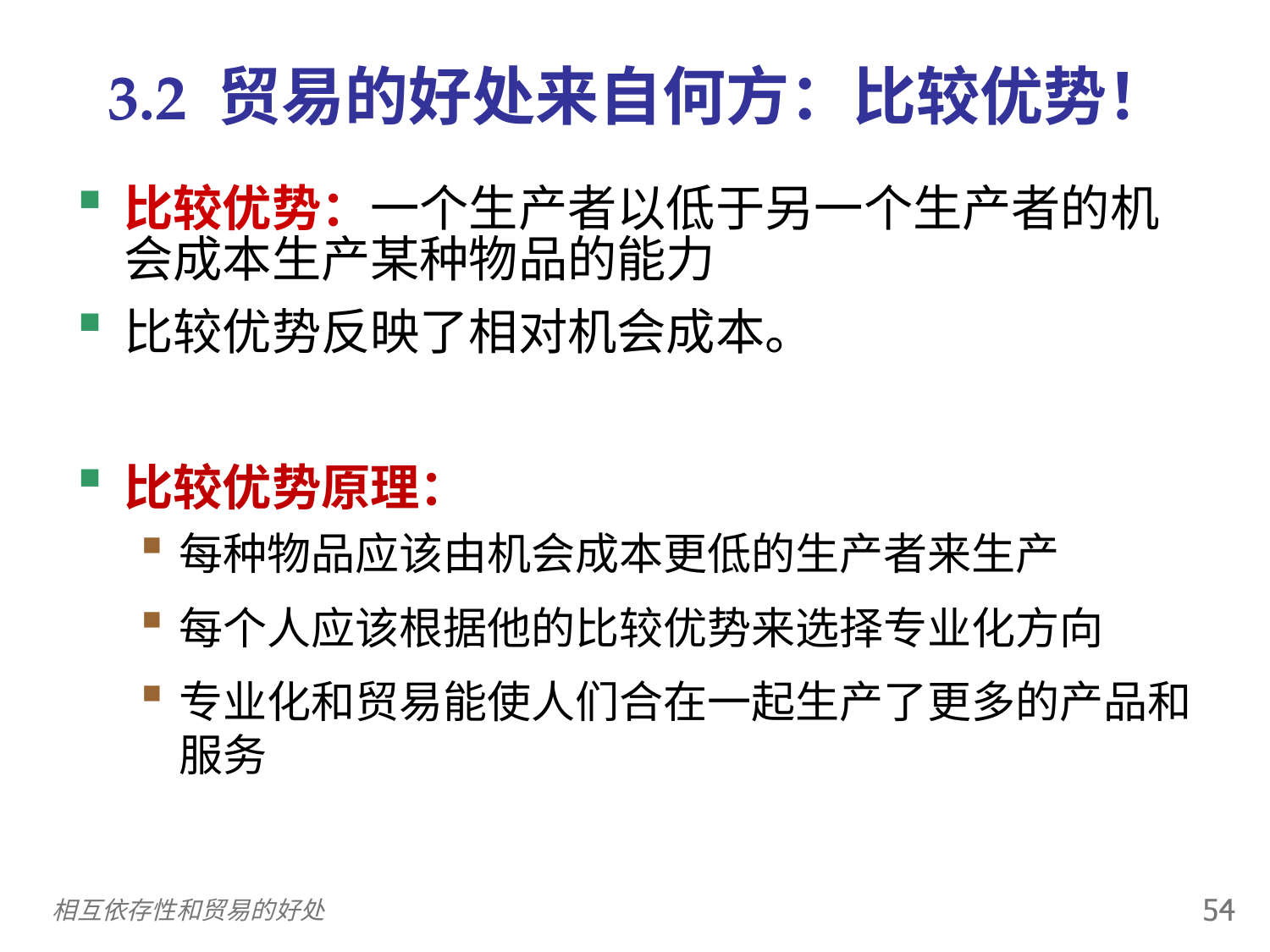

3.2 贸易的好处来自何方：比较优势！
0
比较优势：一个生产者以低于另一个生产者的机会成本生产某种物品的能力
比较优势反映了相对机会成本。

比较优势原理：
每种物品应该由机会成本更低的生产者来生产
每个人应该根据他的比较优势来选择专业化方向
专业化和贸易能使人们合在一起生产了更多的产品和服务

54
相互依存性和贸易的好处